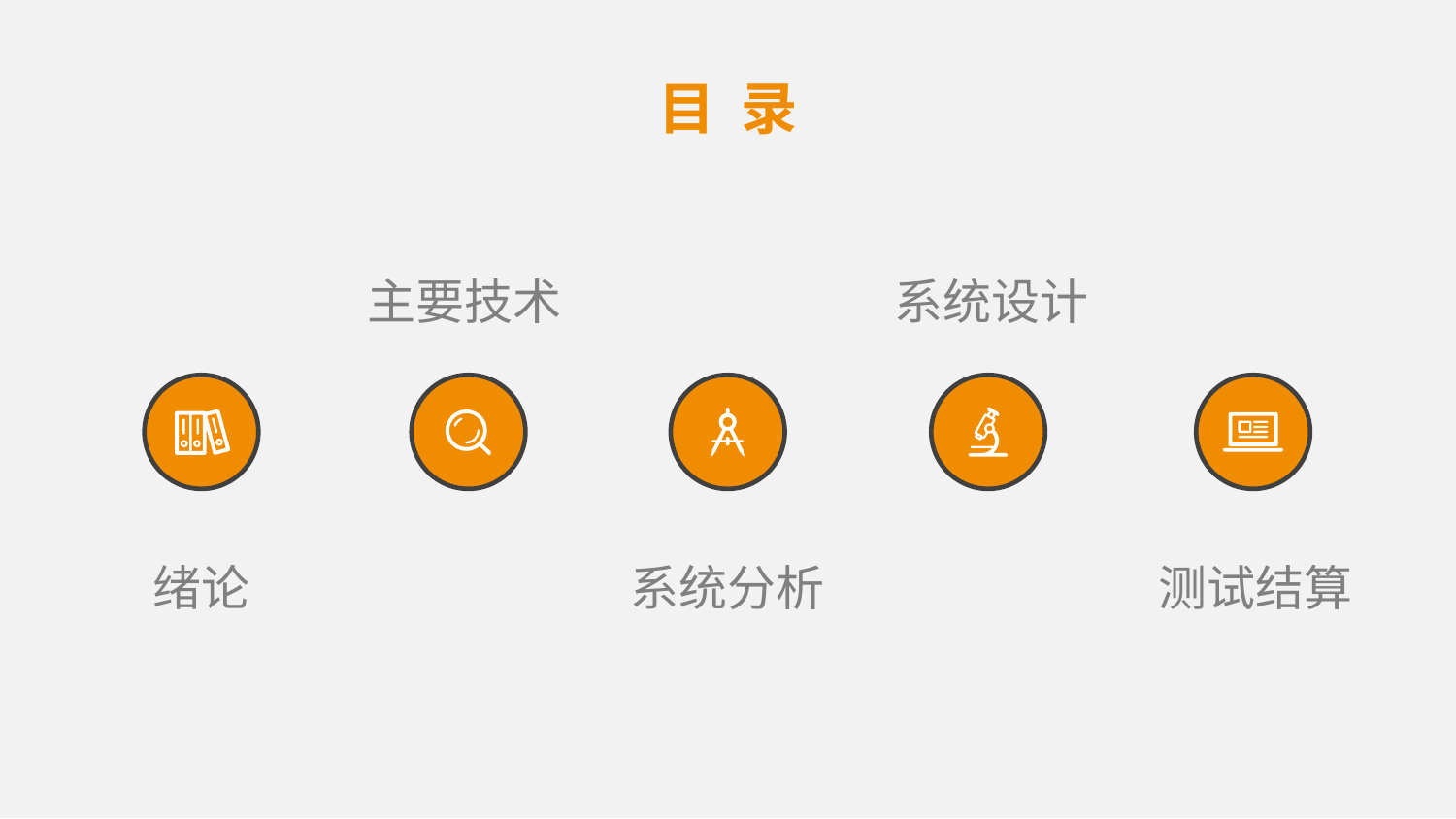

目  录
主要技术
系统设计

绪论
系统分析
测试结算